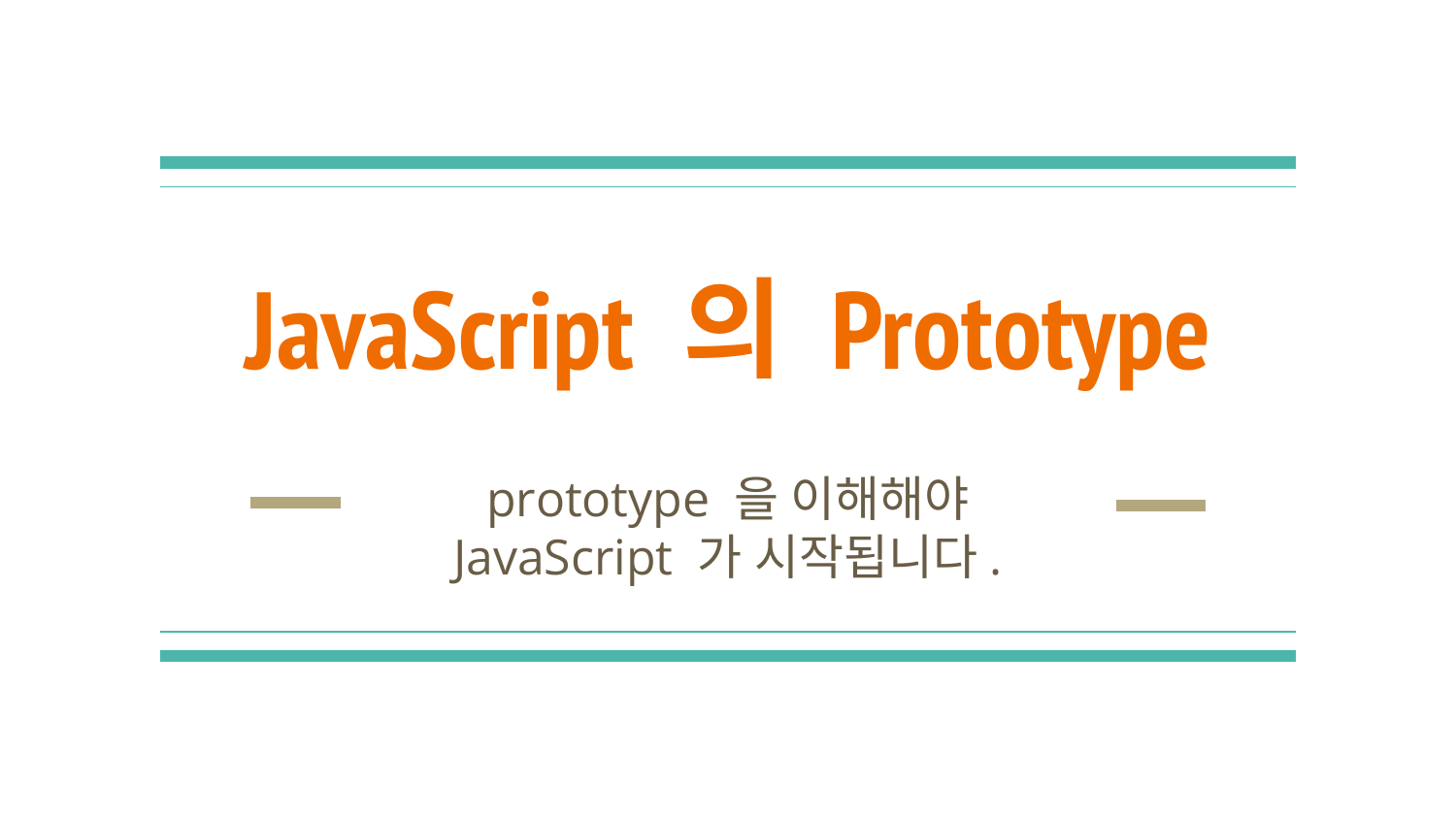

# JavaScript 의 Prototype
prototype 을 이해해야
JavaScript 가 시작됩니다.